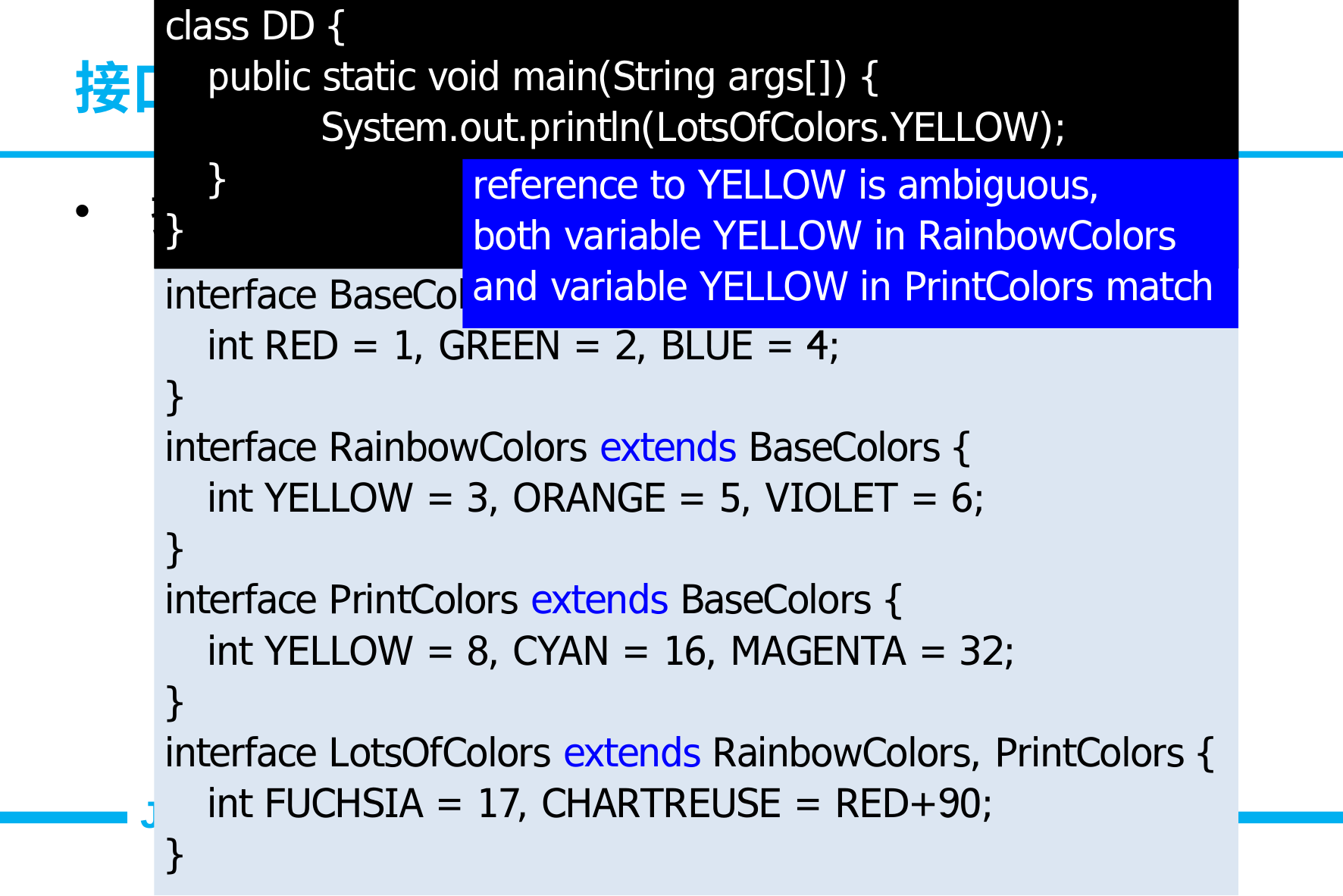

class DD implements LotsOfColors {
	public static void main(String args[]) {
		System.out.println(YELLOW);
	}
}
class DD {
	public static void main(String args[]) {
		System.out.println(LotsOfColors.YELLOW);
	}
}
# 接口 (interface)
reference to YELLOW is ambiguous,
both variable YELLOW in RainbowColors
and variable YELLOW in PrintColors match
接口继承中的命名冲突
interface BaseColors {
	int RED = 1, GREEN = 2, BLUE = 4;
}
interface RainbowColors extends BaseColors {
	int YELLOW = 3, ORANGE = 5, VIOLET = 6;
}
interface PrintColors extends BaseColors {
	int YELLOW = 8, CYAN = 16, MAGENTA = 32;
}
interface LotsOfColors extends RainbowColors, PrintColors {
	int FUCHSIA = 17, CHARTREUSE = RED+90;
}